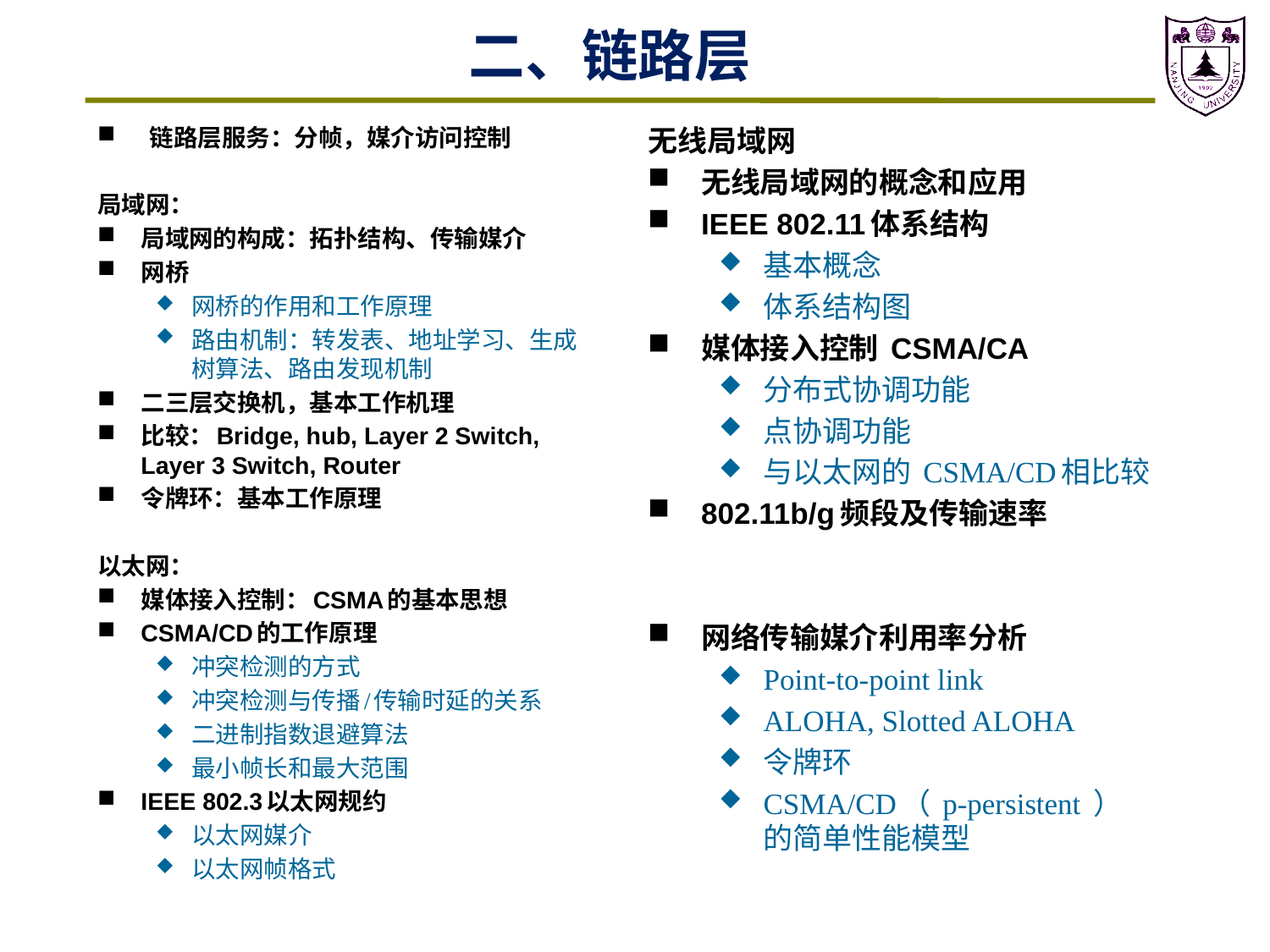

# 二、链路层
 链路层服务：分帧，媒介访问控制

局域网：
局域网的构成：拓扑结构、传输媒介
网桥
网桥的作用和工作原理
路由机制：转发表、地址学习、生成树算法、路由发现机制
二三层交换机，基本工作机理
比较：Bridge, hub, Layer 2 Switch, Layer 3 Switch, Router
令牌环：基本工作原理

以太网：
媒体接入控制：CSMA的基本思想
CSMA/CD的工作原理
冲突检测的方式
冲突检测与传播/传输时延的关系
二进制指数退避算法
最小帧长和最大范围
IEEE 802.3以太网规约
以太网媒介
以太网帧格式

无线局域网
无线局域网的概念和应用
IEEE 802.11体系结构
基本概念
体系结构图
媒体接入控制 CSMA/CA
分布式协调功能
点协调功能
与以太网的 CSMA/CD相比较
802.11b/g频段及传输速率

网络传输媒介利用率分析
Point-to-point link
ALOHA, Slotted ALOHA
令牌环
CSMA/CD（ p-persistent ）的简单性能模型